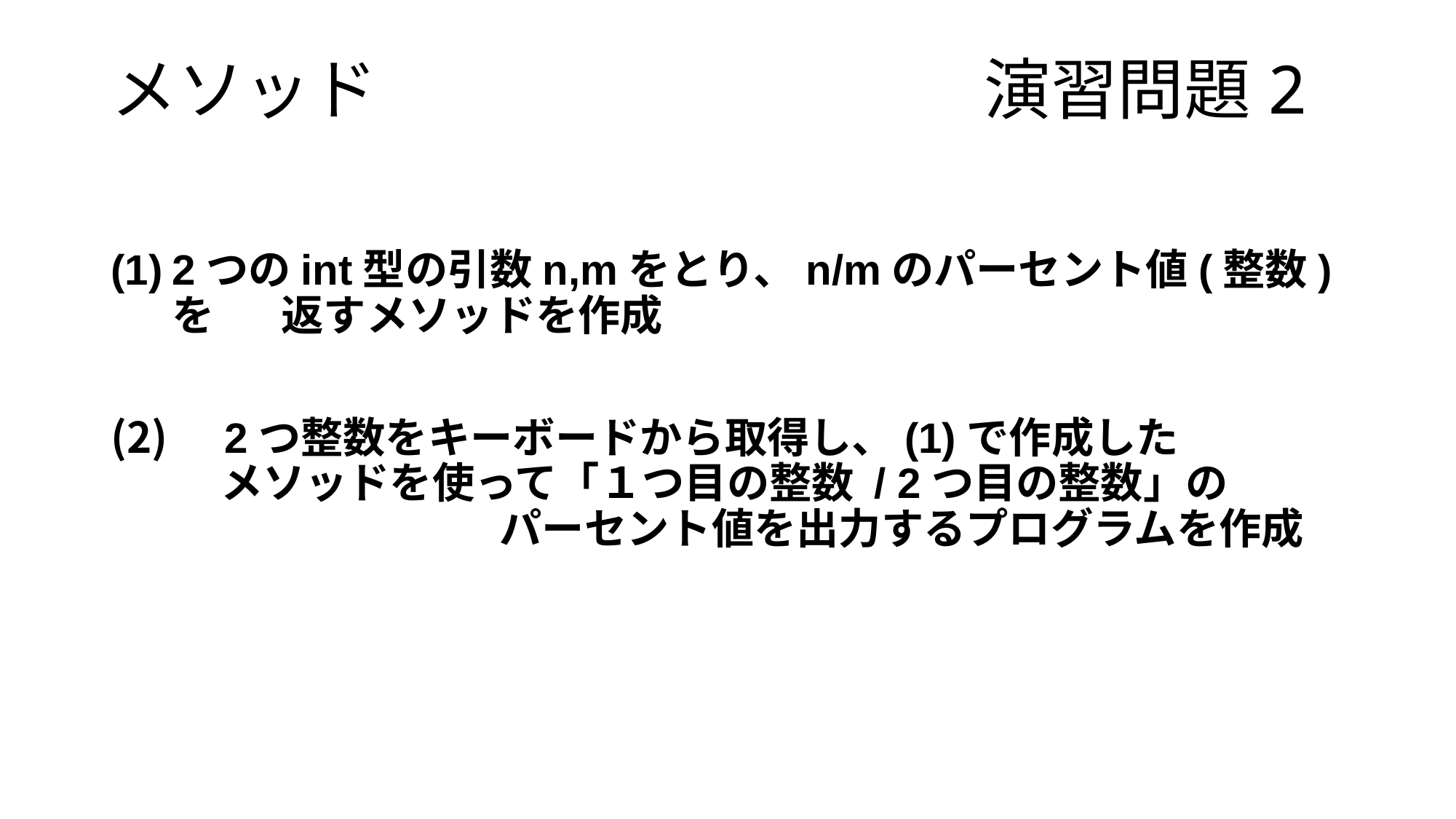

# メソッド						演習問題2
2つのint型の引数n,mをとり、n/mのパーセント値(整数)を	返すメソッドを作成

　2つ整数をキーボードから取得し、(1)で作成した
     メソッドを使って「１つ目の整数 / 2つ目の整数」の
			パーセント値を出力するプログラムを作成